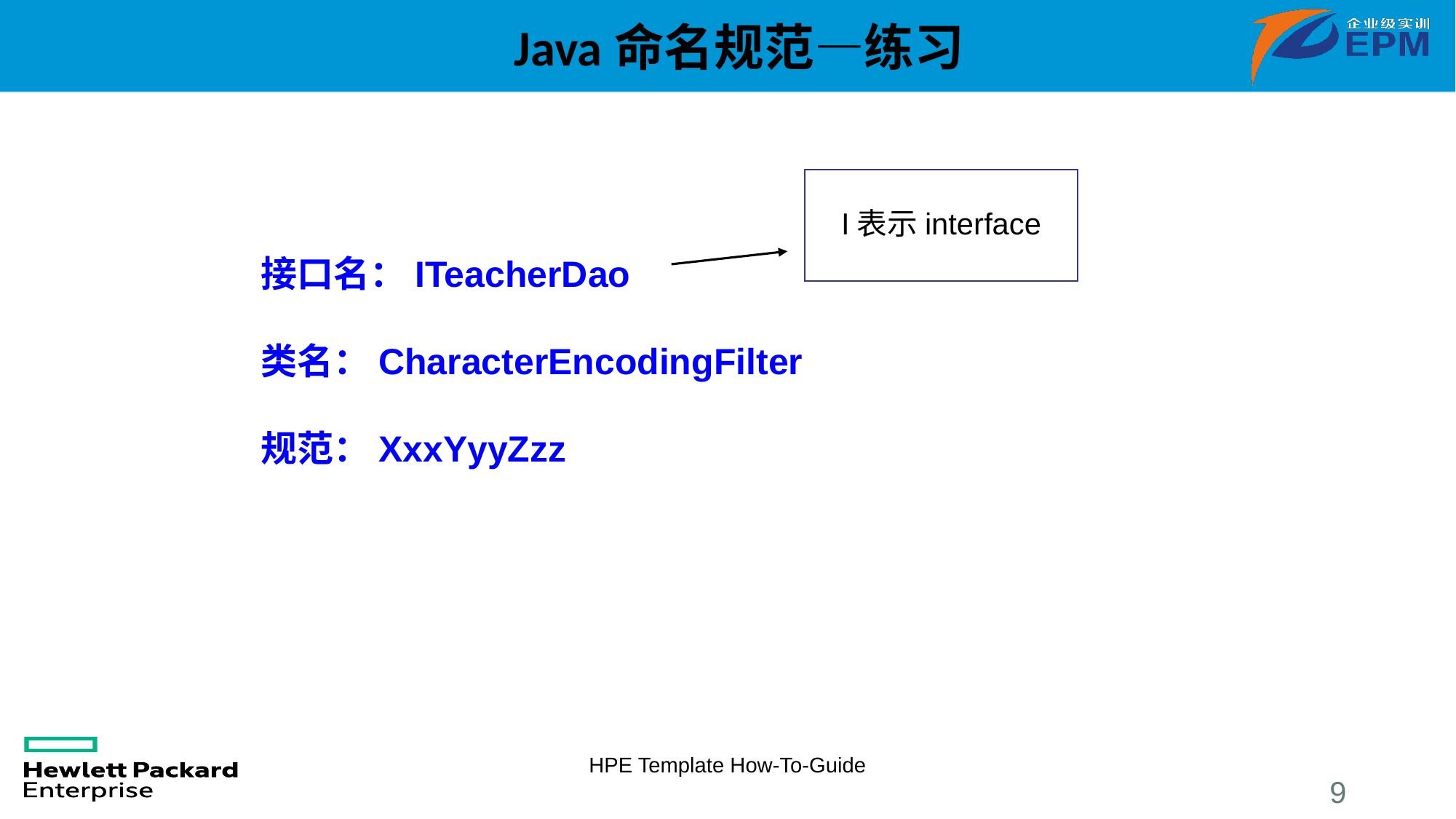

# Java命名规范—练习
I表示interface
接口名：ITeacherDao

类名：CharacterEncodingFilter

规范：XxxYyyZzz
HPE Template How-To-Guide
9